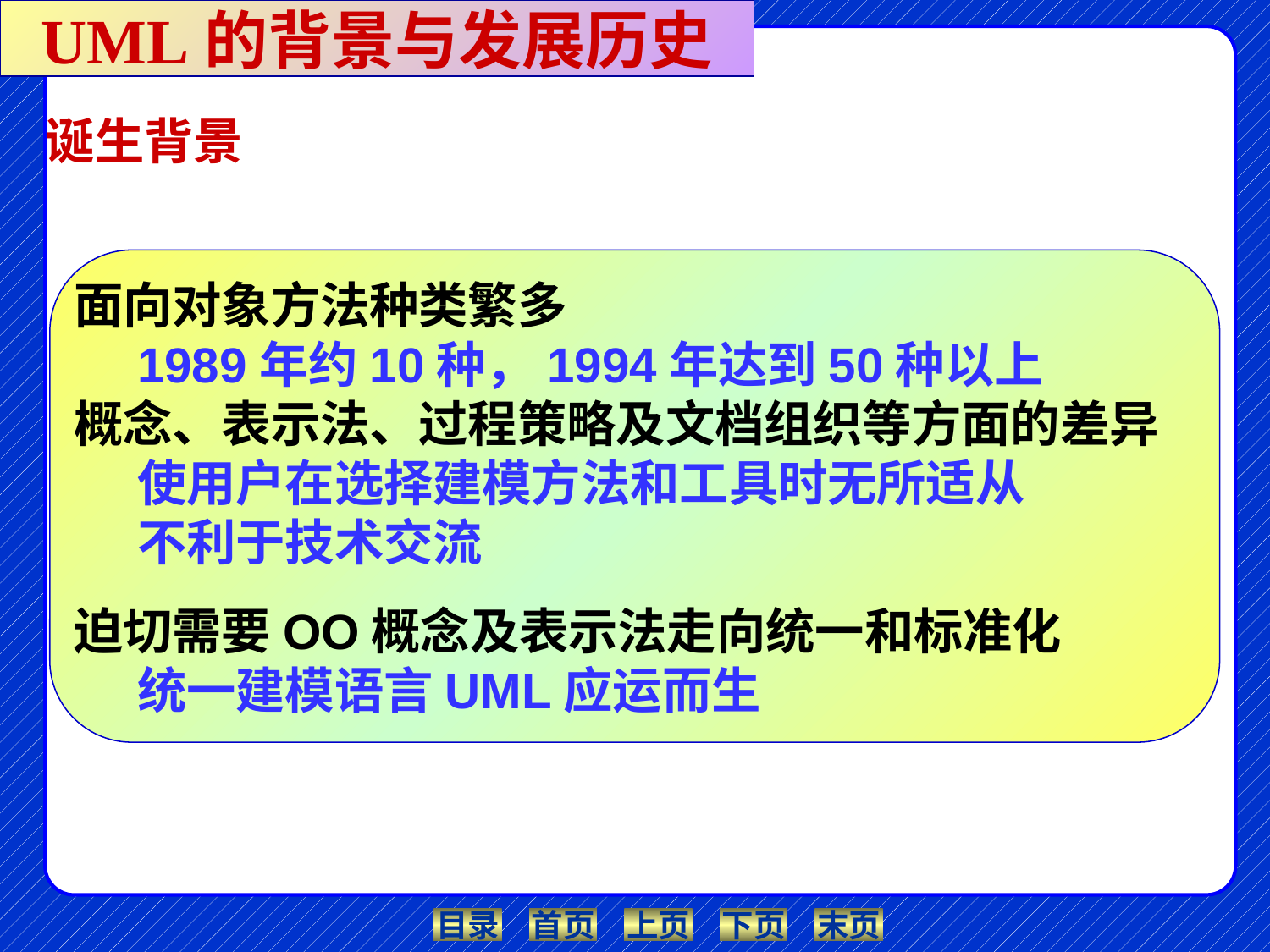

106
UML的背景与发展历史
诞生背景
面向对象方法种类繁多
1989年约10种，1994年达到50种以上
概念、表示法、过程策略及文档组织等方面的差异
使用户在选择建模方法和工具时无所适从
不利于技术交流

迫切需要OO概念及表示法走向统一和标准化
统一建模语言UML应运而生